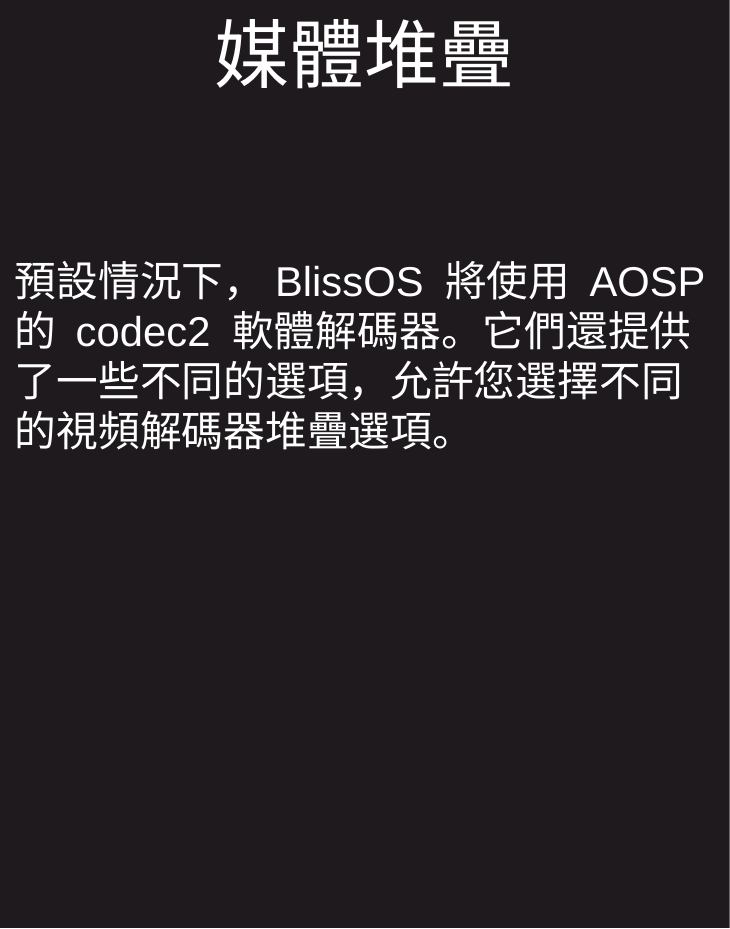

媒體堆疊
預設情況下，BlissOS 將使用 AOSP 的 codec2 軟體解碼器。它們還提供了一些不同的選項，允許您選擇不同的視頻解碼器堆疊選項。